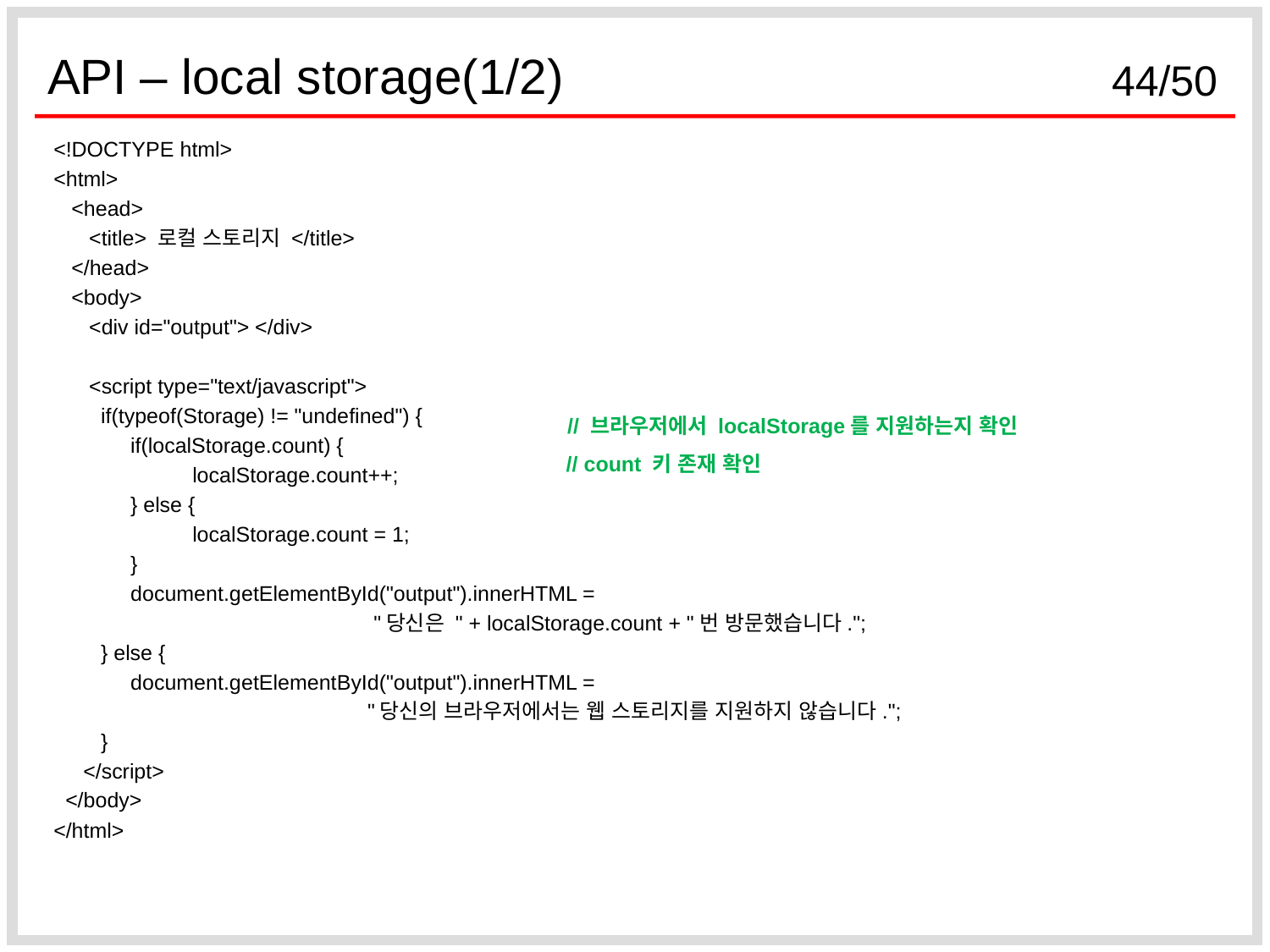

# API – local storage(1/2)
<!DOCTYPE html>
<html>
   <head>
      <title> 로컬 스토리지 </title>
   </head>
   <body>
      <div id="output"> </div>

      <script type="text/javascript">
        if(typeof(Storage) != "undefined") {
             if(localStorage.count) {
	  localStorage.count++;
             } else {
	  localStorage.count = 1;
             }
             document.getElementById("output").innerHTML =
                                                      "당신은 " + localStorage.count + "번 방문했습니다.";
        } else {
             document.getElementById("output").innerHTML =
                                                     "당신의 브라우저에서는 웹 스토리지를 지원하지 않습니다.";
        }
     </script>
  </body>
</html>
// 브라우저에서 localStorage를 지원하는지 확인
// count 키 존재 확인